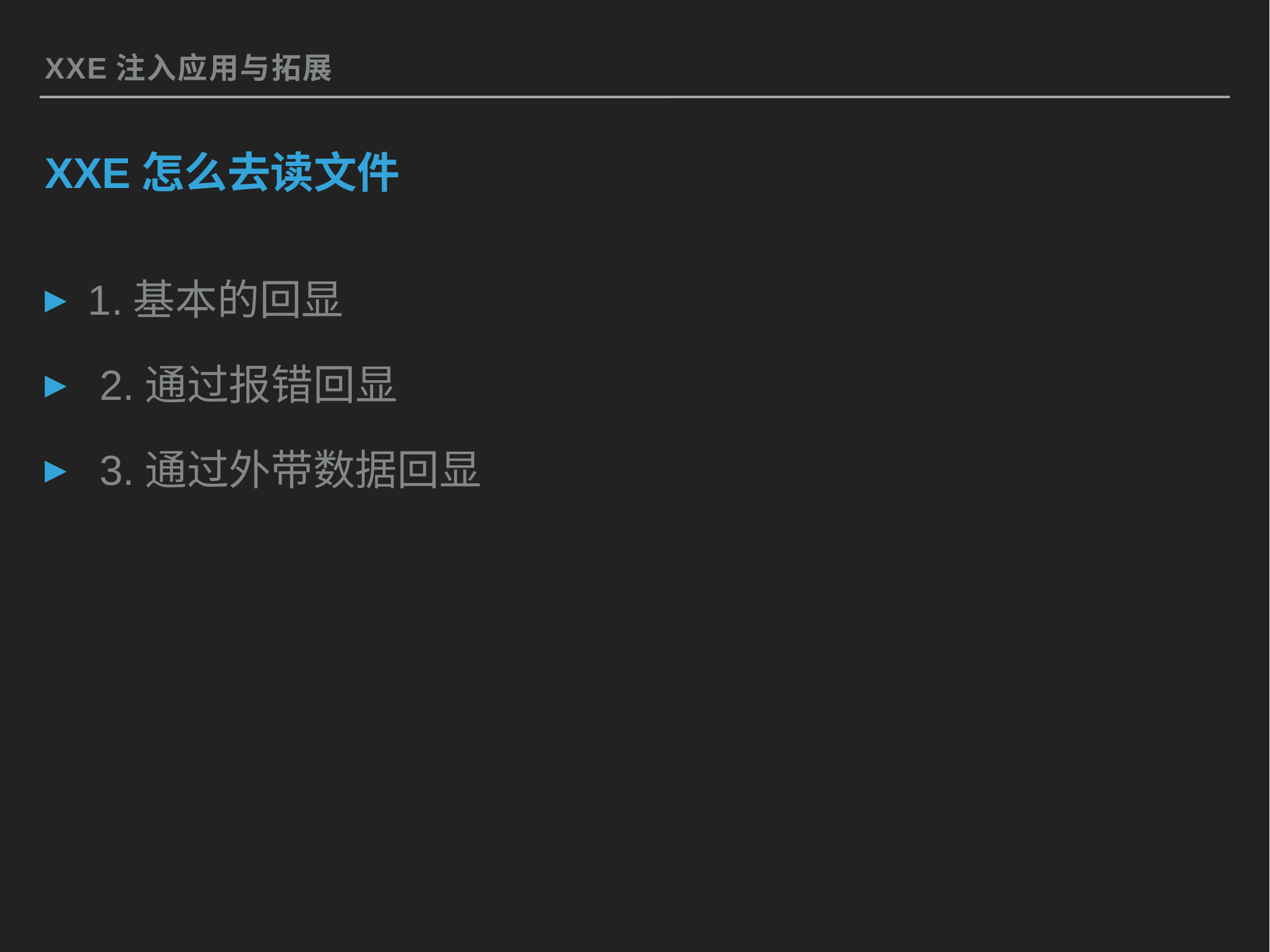

XXE注入应用与拓展
# XXE怎么去读文件
1.基本的回显
 2.通过报错回显
 3.通过外带数据回显